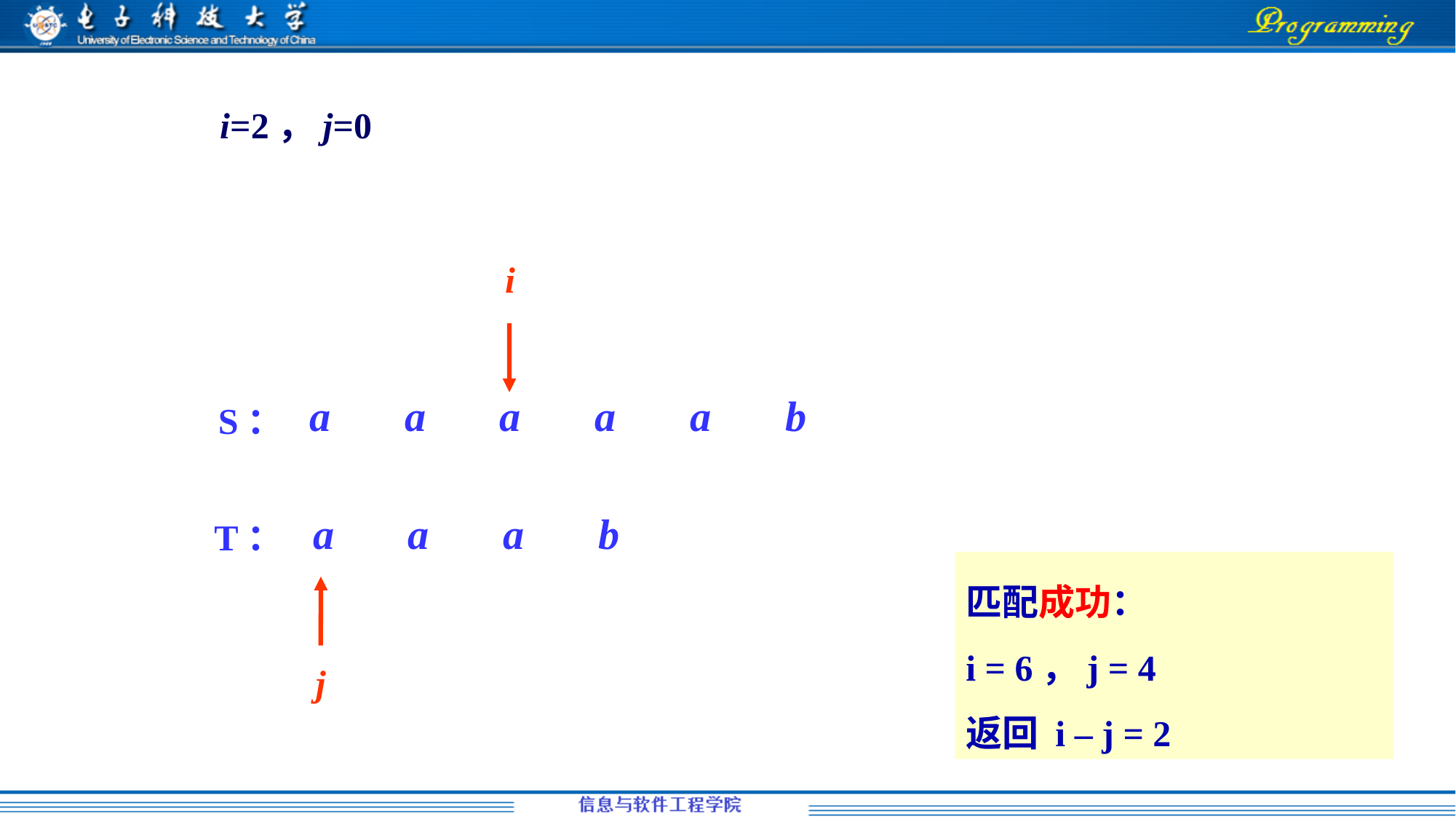

i=2，j=0
i

j

a       a       a       a       a       b
S：
a       a       a       b
T：
匹配成功：
i = 6，j = 4
返回 i – j = 2